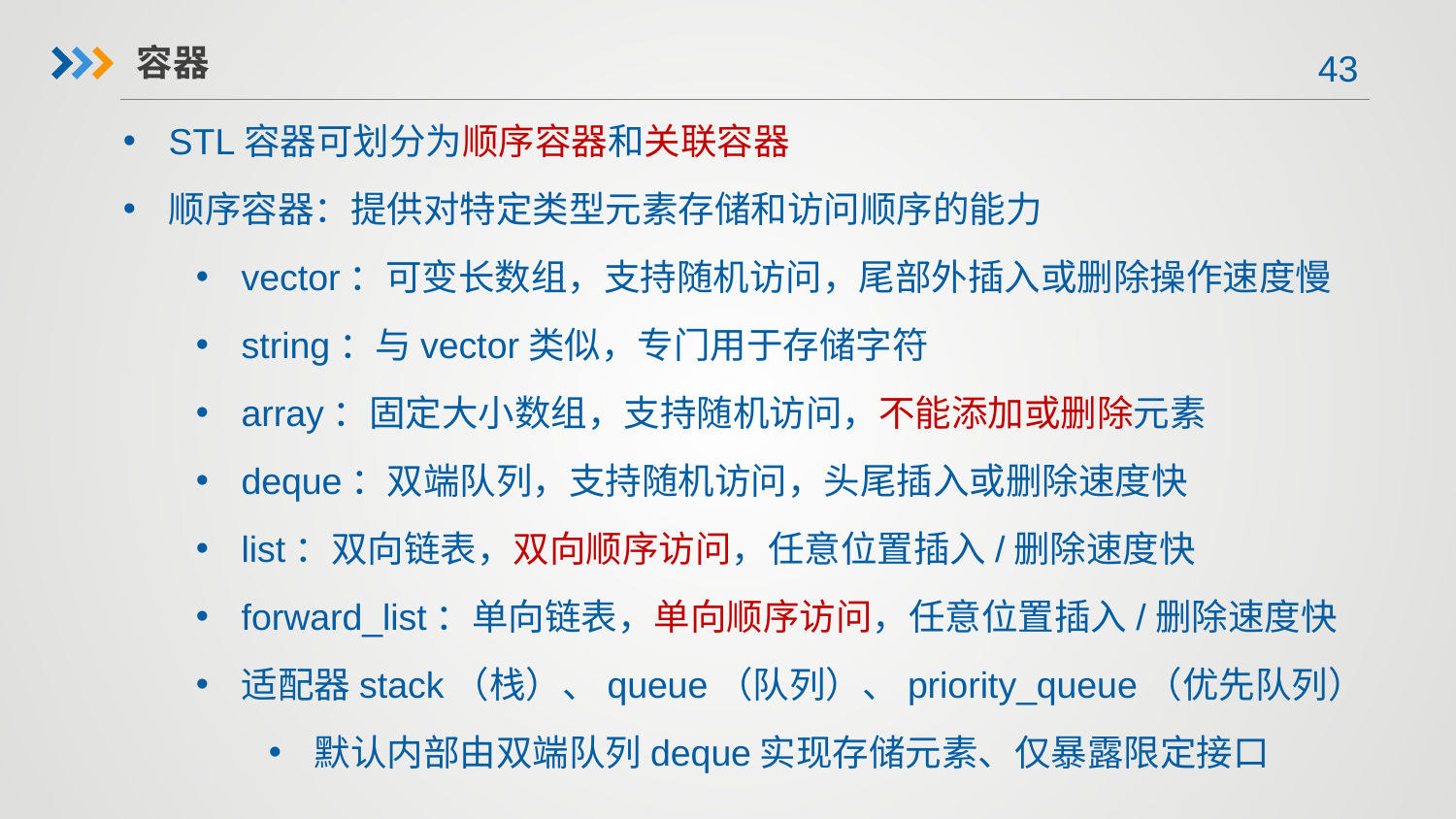

容器
STL容器可划分为顺序容器和关联容器
顺序容器：提供对特定类型元素存储和访问顺序的能力
vector：可变长数组，支持随机访问，尾部外插入或删除操作速度慢
string：与vector类似，专门用于存储字符
array：固定大小数组，支持随机访问，不能添加或删除元素
deque：双端队列，支持随机访问，头尾插入或删除速度快
list：双向链表，双向顺序访问，任意位置插入/删除速度快
forward_list：单向链表，单向顺序访问，任意位置插入/删除速度快
适配器stack（栈）、queue（队列）、priority_queue（优先队列）
默认内部由双端队列deque实现存储元素、仅暴露限定接口